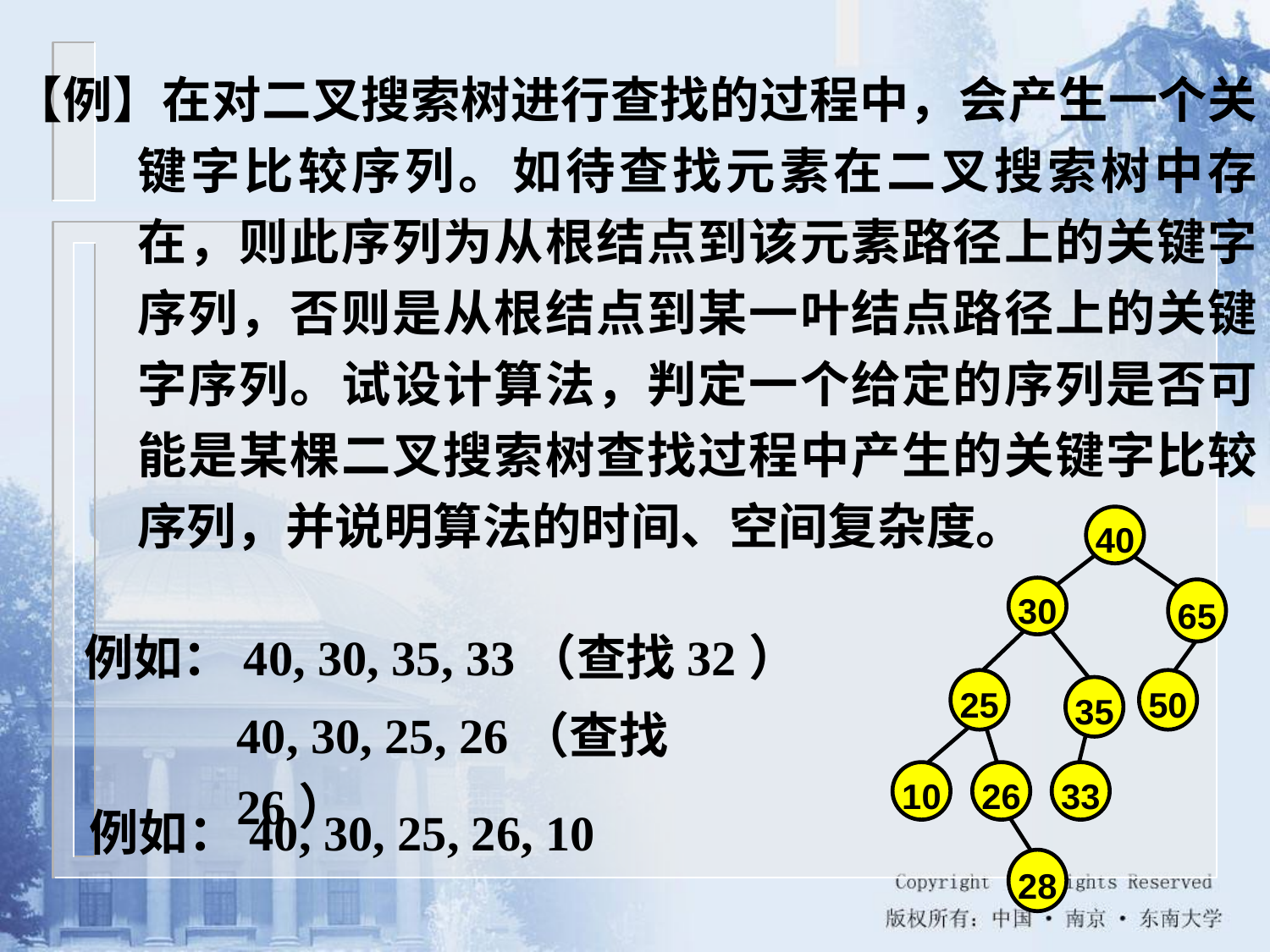

【例】在对二叉搜索树进行查找的过程中，会产生一个关键字比较序列。如待查找元素在二叉搜索树中存在，则此序列为从根结点到该元素路径上的关键字序列，否则是从根结点到某一叶结点路径上的关键字序列。试设计算法，判定一个给定的序列是否可能是某棵二叉搜索树查找过程中产生的关键字比较序列，并说明算法的时间、空间复杂度。
40

30
65

25
50
35

10
26
33

28
例如：40, 30, 35, 33（查找32）
40, 30, 25, 26（查找26）
例如：40, 30, 25, 26, 10